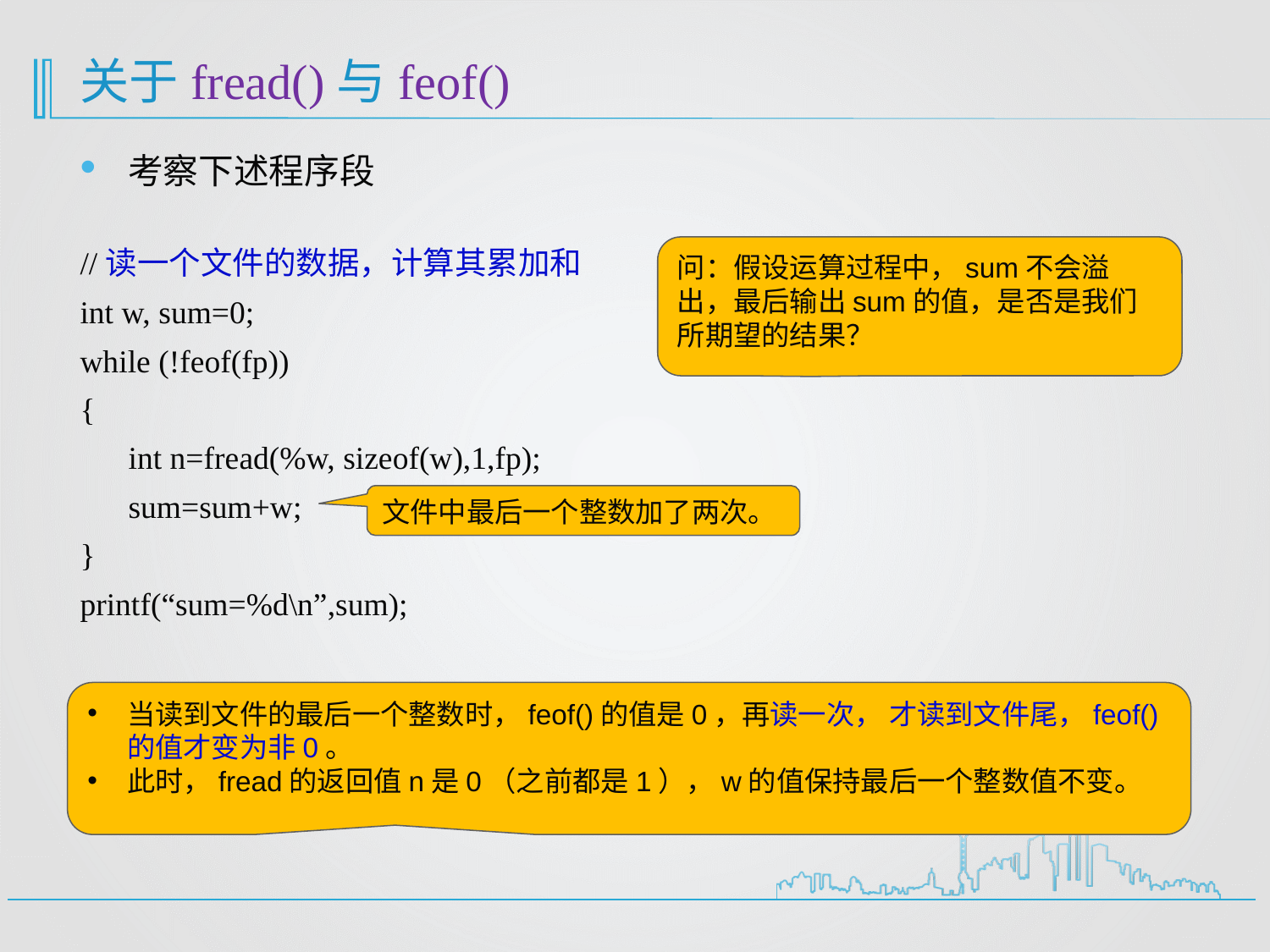

# 关于fread()与feof()
考察下述程序段
//读一个文件的数据，计算其累加和
int w, sum=0;
while (!feof(fp))
{
      int n=fread(%w, sizeof(w),1,fp);
      sum=sum+w;
}
printf(“sum=%d\n”,sum);

问：假设运算过程中，sum不会溢出，最后输出sum的值，是否是我们所期望的结果？
文件中最后一个整数加了两次。
当读到文件的最后一个整数时，feof()的值是0，再读一次， 才读到文件尾，feof()的值才变为非0。
此时，fread的返回值n是0（之前都是1），w的值保持最后一个整数值不变。